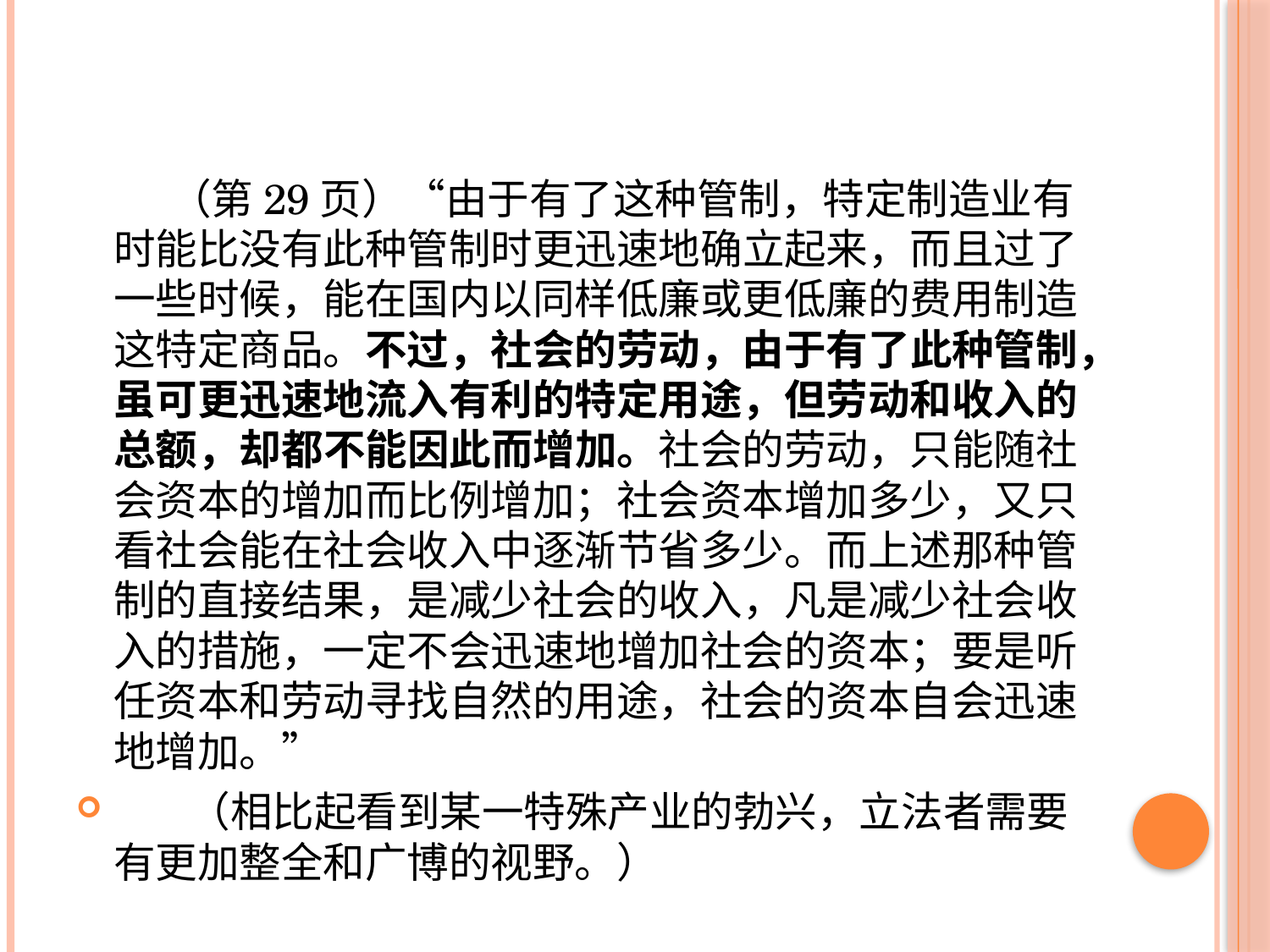

#
         （第29页）“由于有了这种管制，特定制造业有时能比没有此种管制时更迅速地确立起来，而且过了一些时候，能在国内以同样低廉或更低廉的费用制造这特定商品。不过，社会的劳动，由于有了此种管制，虽可更迅速地流入有利的特定用途，但劳动和收入的总额，却都不能因此而增加。社会的劳动，只能随社会资本的增加而比例增加；社会资本增加多少，又只看社会能在社会收入中逐渐节省多少。而上述那种管制的直接结果，是减少社会的收入，凡是减少社会收入的措施，一定不会迅速地增加社会的资本；要是听任资本和劳动寻找自然的用途，社会的资本自会迅速地增加。”
       （相比起看到某一特殊产业的勃兴，立法者需要有更加整全和广博的视野。）